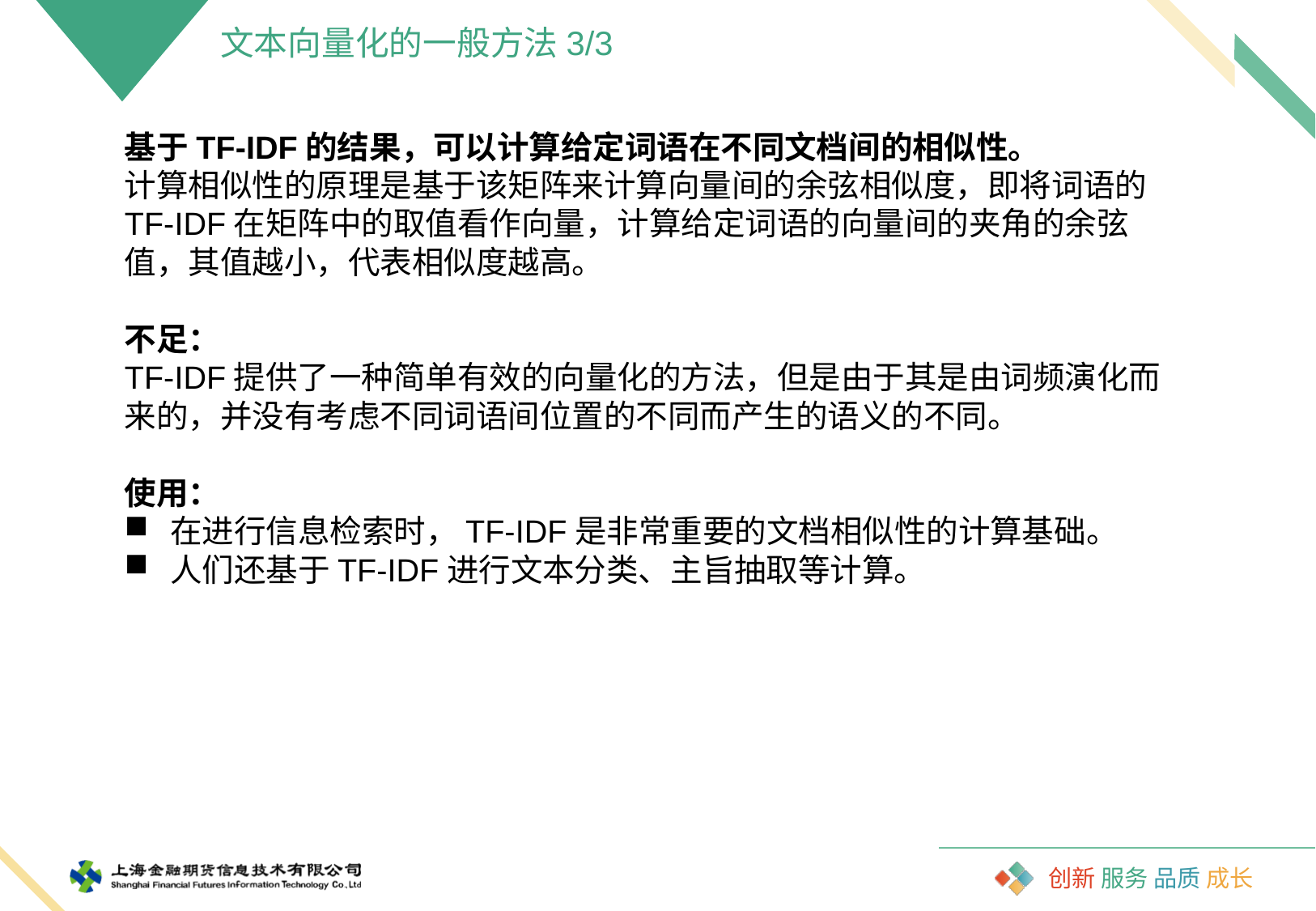

文本向量化的一般方法3/3
基于TF-IDF的结果，可以计算给定词语在不同文档间的相似性。
计算相似性的原理是基于该矩阵来计算向量间的余弦相似度，即将词语的TF-IDF在矩阵中的取值看作向量，计算给定词语的向量间的夹角的余弦值，其值越小，代表相似度越高。

不足：
TF-IDF提供了一种简单有效的向量化的方法，但是由于其是由词频演化而来的，并没有考虑不同词语间位置的不同而产生的语义的不同。

使用：
在进行信息检索时，TF-IDF是非常重要的文档相似性的计算基础。
人们还基于TF-IDF进行文本分类、主旨抽取等计算。